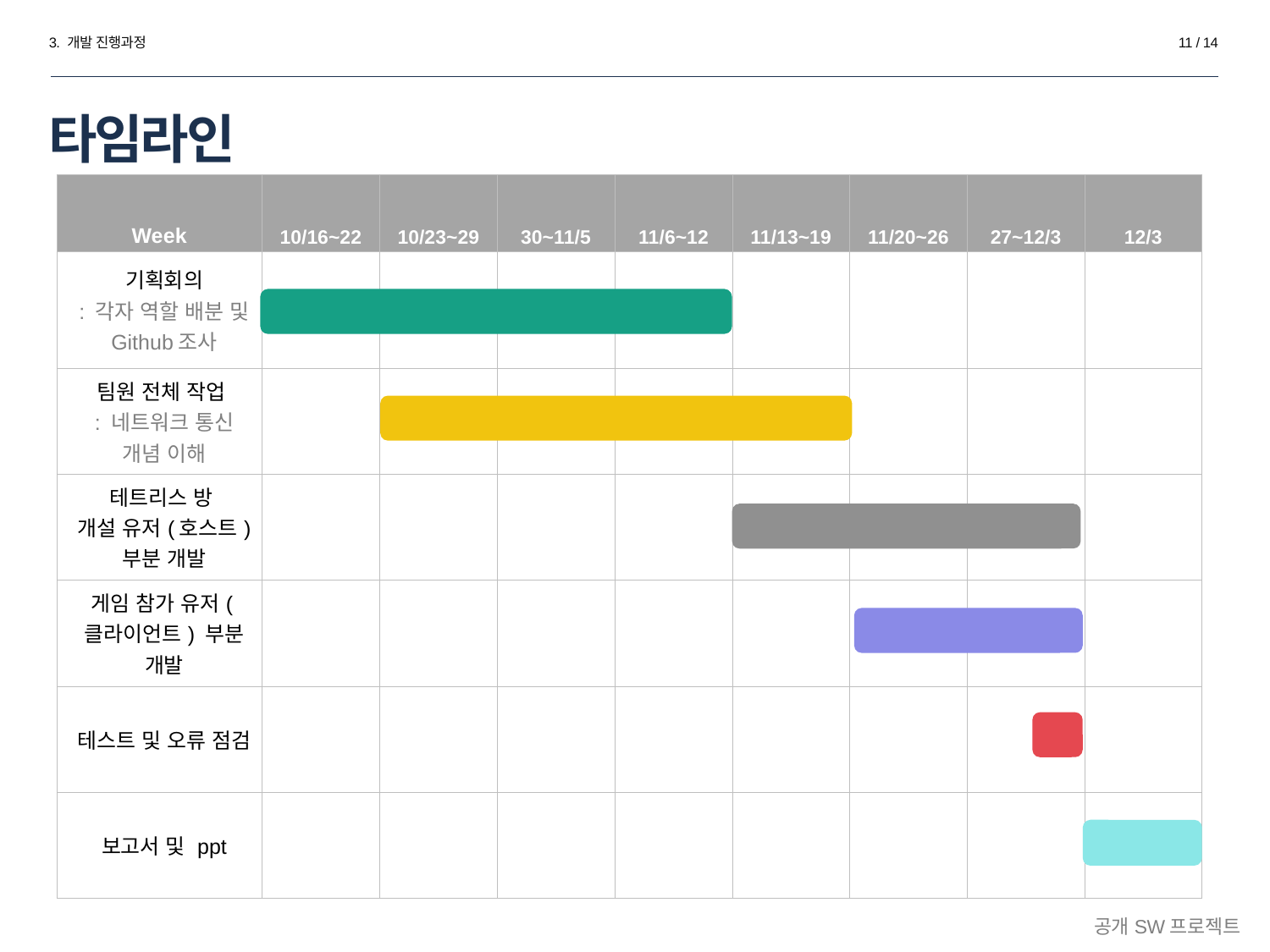

3. 개발 진행과정
11 / 14
# 타임라인
| Week | 10/16~22 | 10/23~29 | 30~11/5 | 11/6~12 | 11/13~19 | 11/20~26 | 27~12/3 | 12/3 |
| --- | --- | --- | --- | --- | --- | --- | --- | --- |
| 기획회의 : 각자 역할 배분 및 Github조사 |  |  |  |  |  |  |  |  |
| 팀원 전체 작업 : 네트워크 통신 개념 이해 |  |  |  |  |  |  |  |  |
| 테트리스 방 개설 유저(호스트) 부분 개발 |  |  |  |  |  |  |  |  |
| 게임 참가 유저(클라이언트) 부분 개발 |  |  |  |  |  |  |  |  |
| 테스트 및 오류 점검 |  |  |  |  |  |  |  |  |
| 보고서 및 ppt |  |  |  |  |  |  |  |  |

공개SW프로젝트